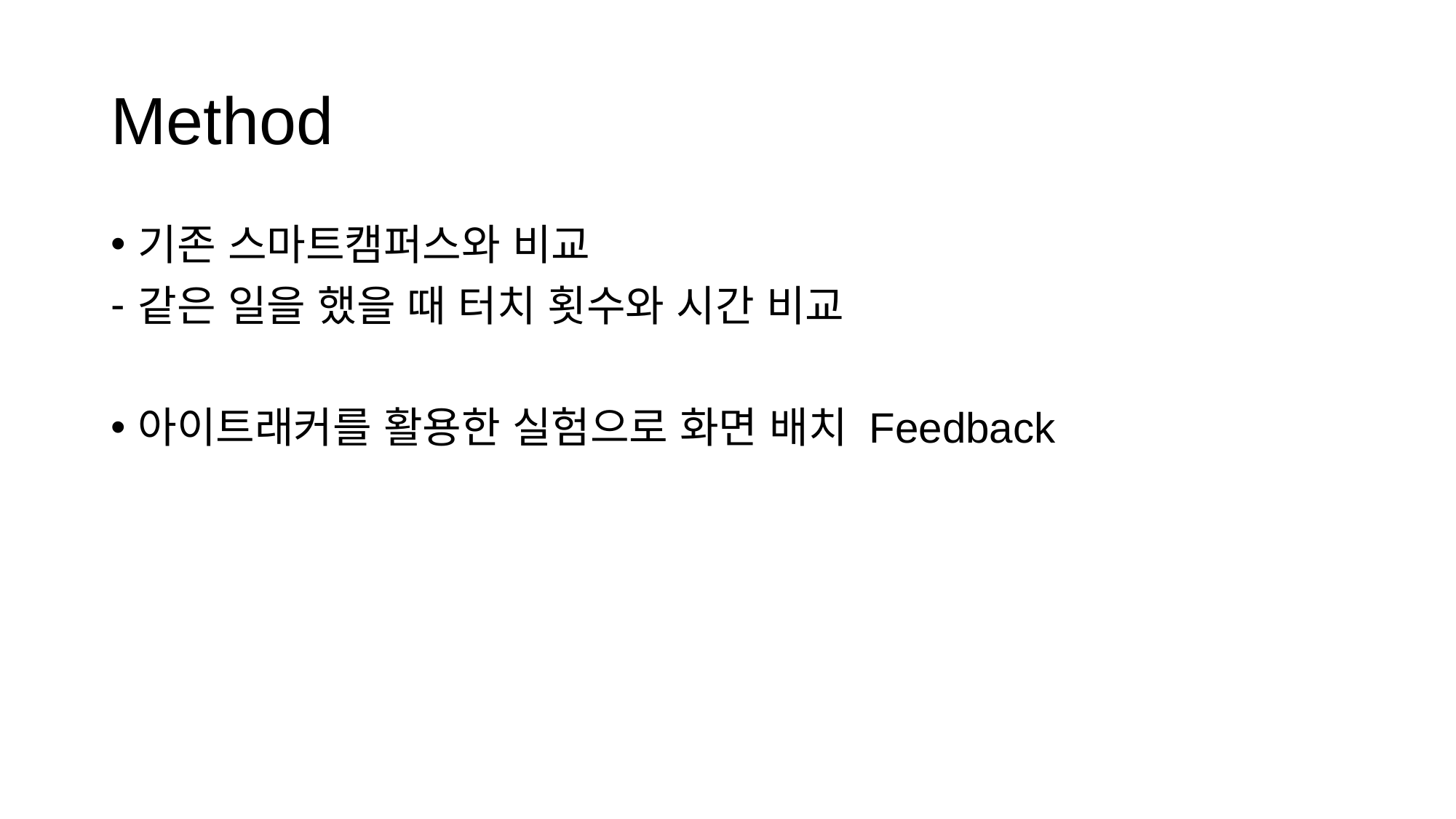

# Method
기존 스마트캠퍼스와 비교
같은 일을 했을 때 터치 횟수와 시간 비교

아이트래커를 활용한 실험으로 화면 배치 Feedback